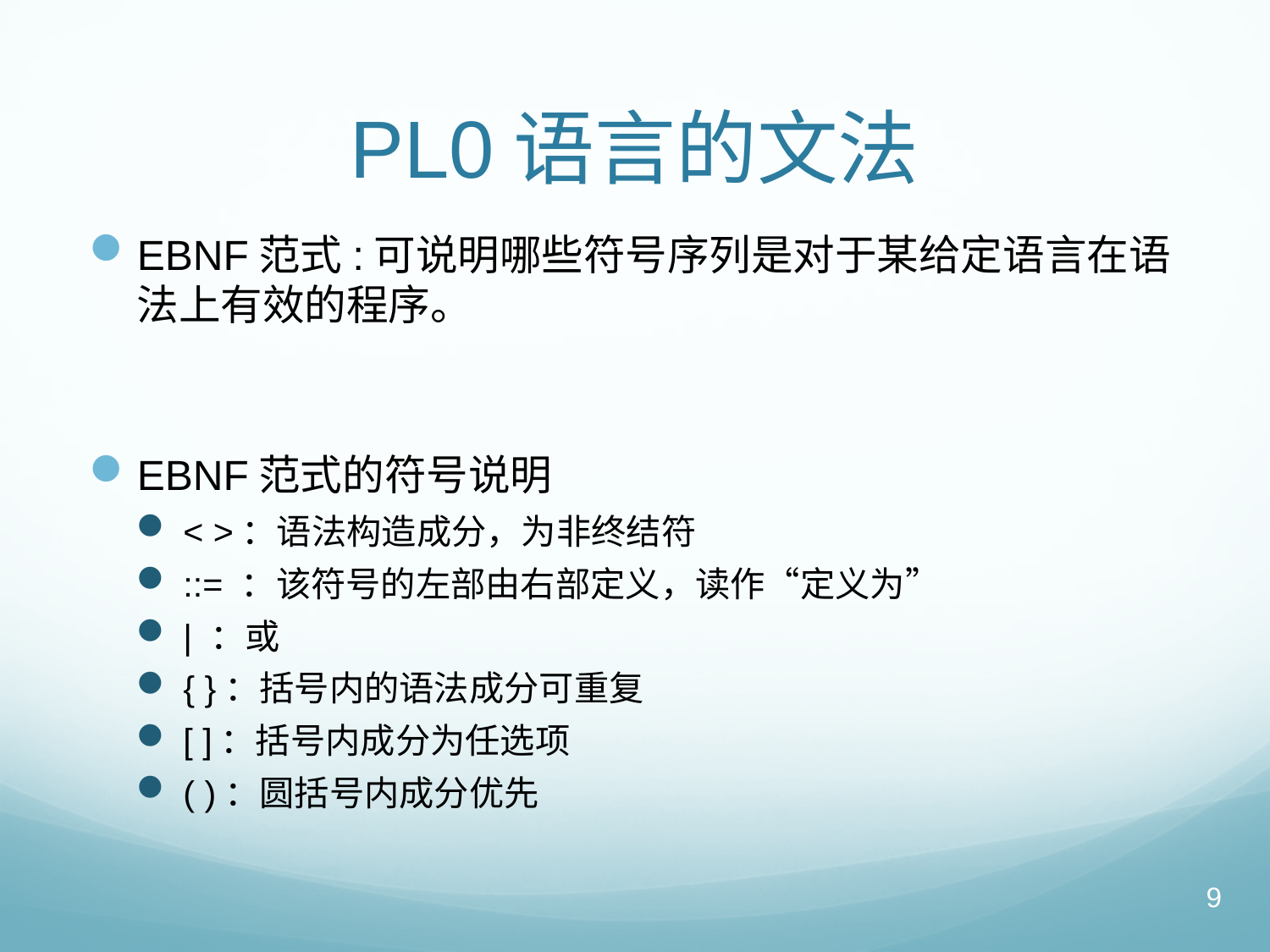

# PL0语言的文法
EBNF范式:可说明哪些符号序列是对于某给定语言在语法上有效的程序。

EBNF范式的符号说明
< >：语法构造成分，为非终结符
::= ：该符号的左部由右部定义，读作“定义为”
| ：或
{ }：括号内的语法成分可重复
[ ]：括号内成分为任选项
( )：圆括号内成分优先
9